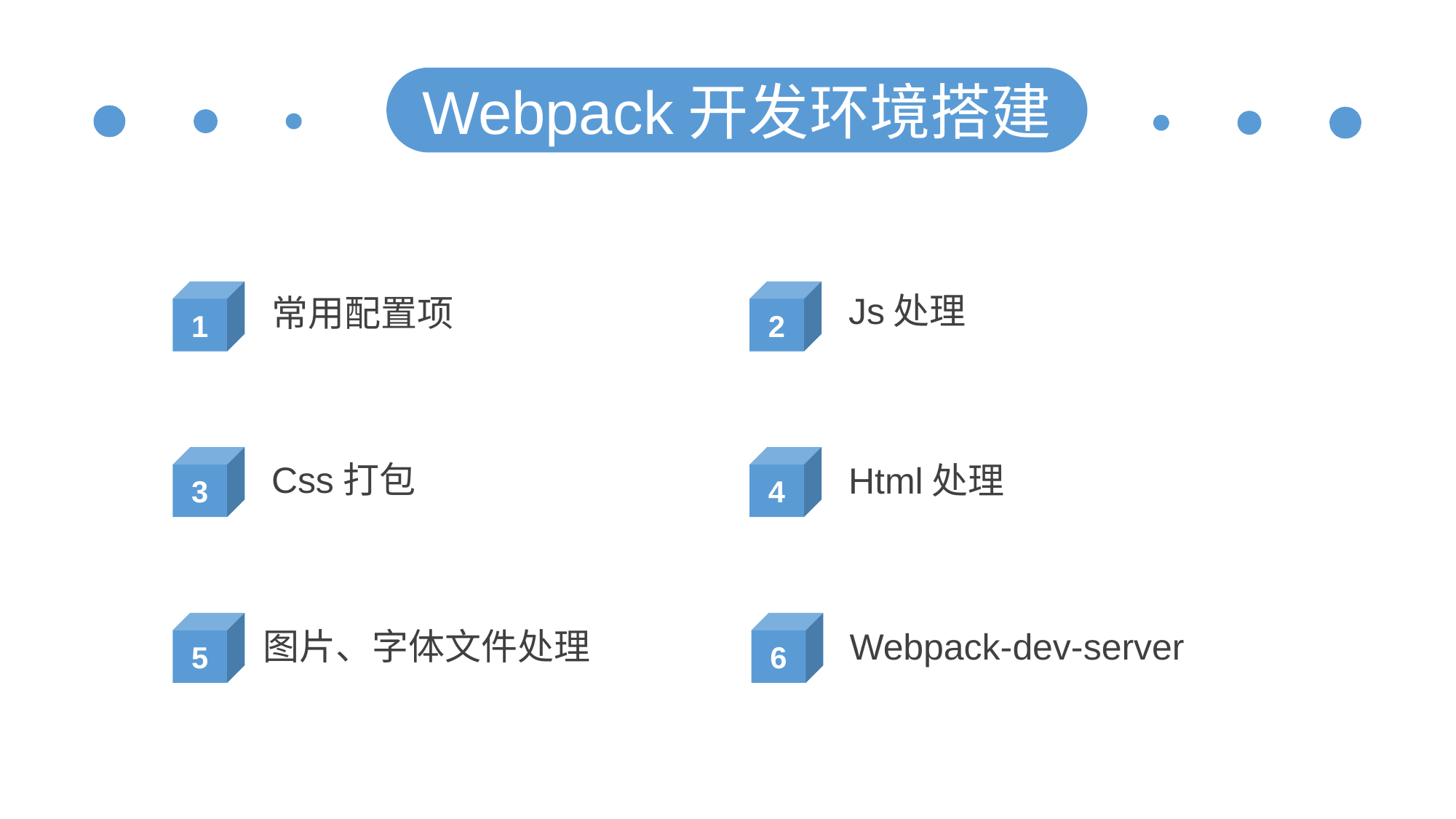

Webpack开发环境搭建

Js处理
常用配置项

1

2
Css打包
Html处理

3

4
Webpack-dev-server
图片、字体文件处理

5

6